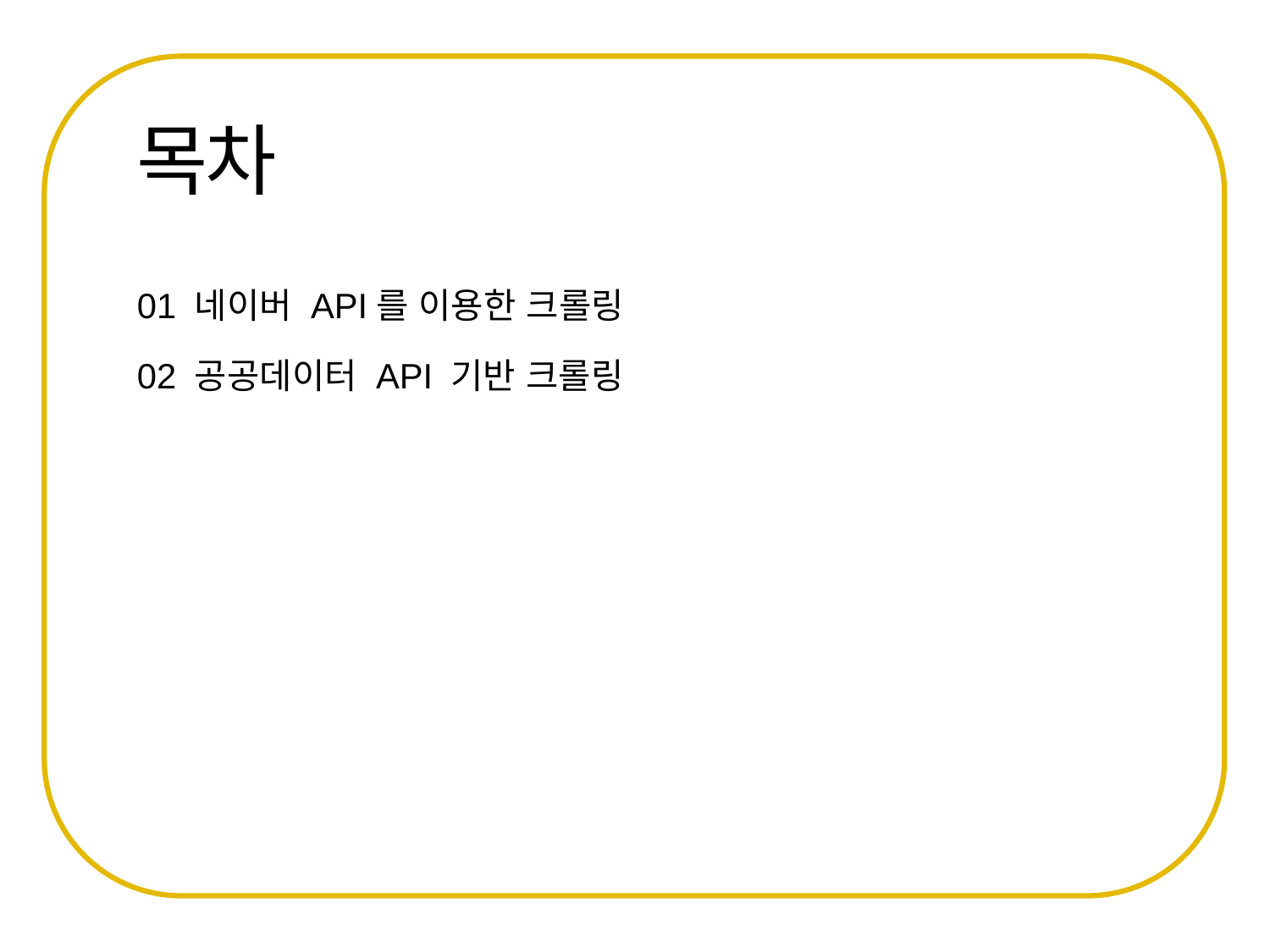

01 네이버 API를 이용한 크롤링
02 공공데이터 API 기반 크롤링